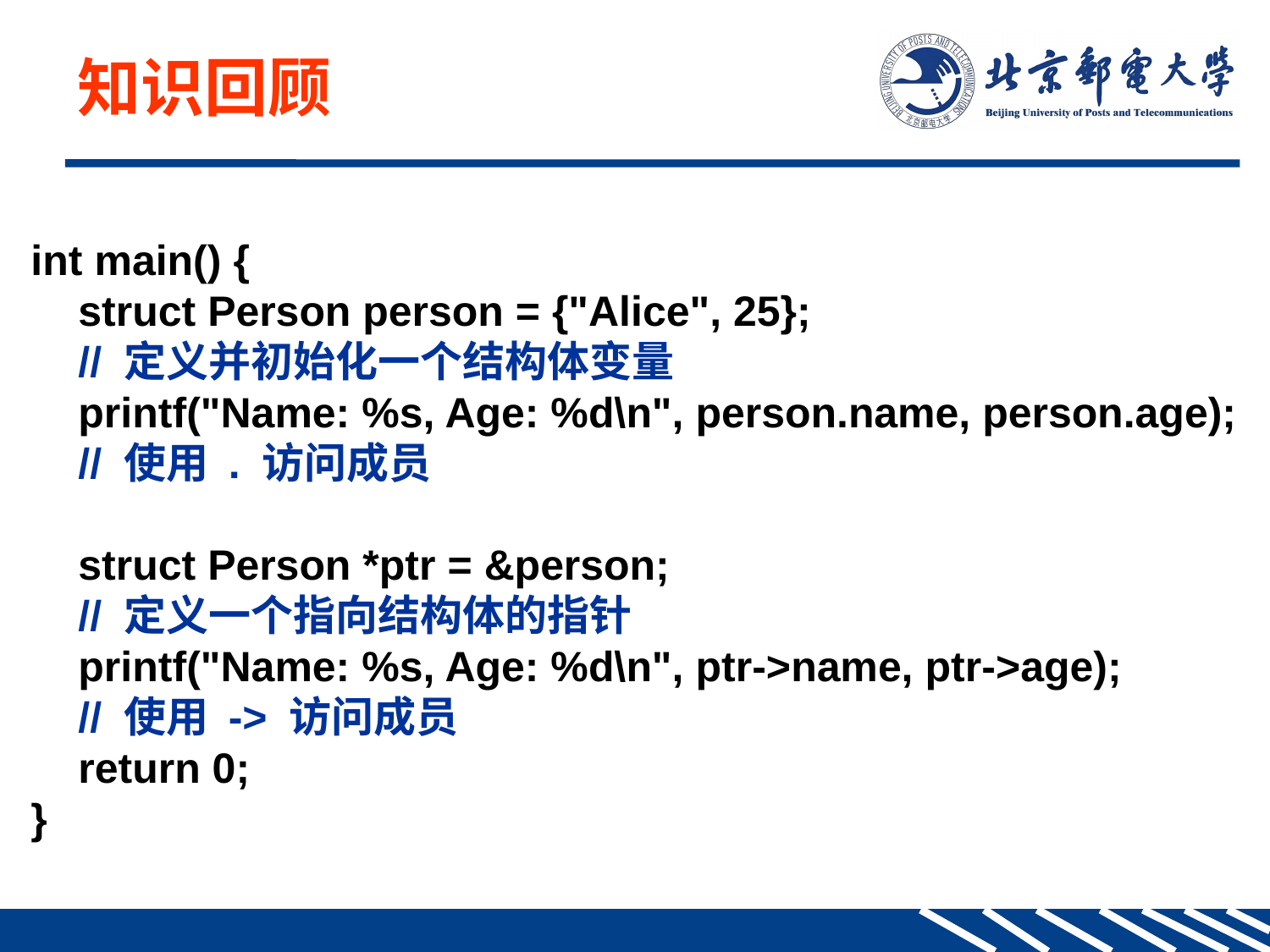

知识回顾

int main() {
    struct Person person = {"Alice", 25};
    // 定义并初始化一个结构体变量
    printf("Name: %s, Age: %d\n", person.name, person.age);
    // 使用 . 访问成员

    struct Person *ptr = &person;
    // 定义一个指向结构体的指针
    printf("Name: %s, Age: %d\n", ptr->name, ptr->age);
    // 使用 -> 访问成员
    return 0;
}